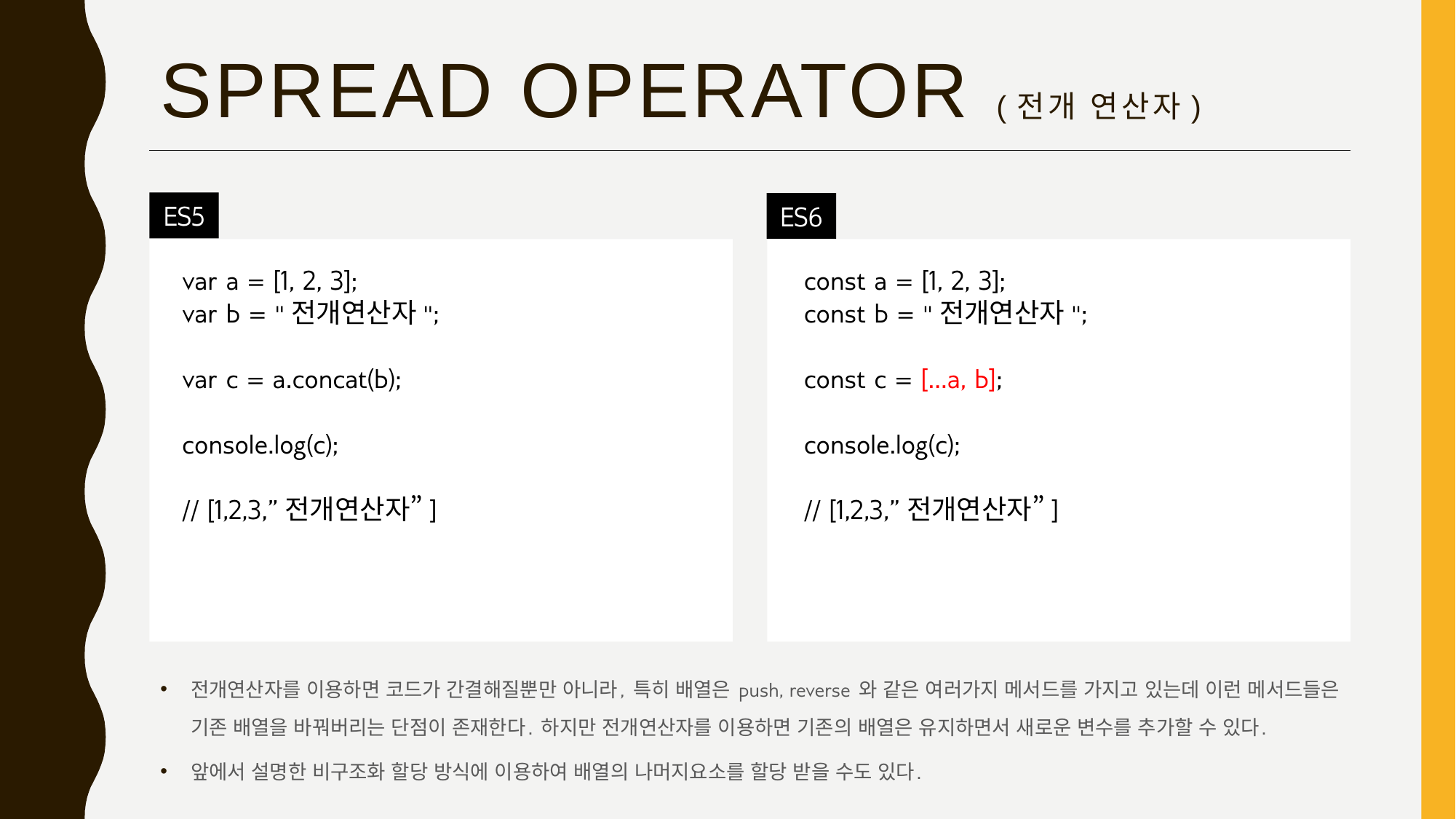

# spread operator (전개 연산자)

ES5
ES6

var a = [1, 2, 3];
var b = "전개연산자";

var c = a.concat(b);

console.log(c);

// [1,2,3,”전개연산자”]
const a = [1, 2, 3];
const b = "전개연산자";

const c = [...a, b];

console.log(c);

// [1,2,3,”전개연산자”]

전개연산자를 이용하면 코드가 간결해질뿐만 아니라, 특히 배열은 push, reverse 와 같은 여러가지 메서드를 가지고 있는데 이런 메서드들은 기존 배열을 바꿔버리는 단점이 존재한다. 하지만 전개연산자를 이용하면 기존의 배열은 유지하면서 새로운 변수를 추가할 수 있다.
앞에서 설명한 비구조화 할당 방식에 이용하여 배열의 나머지요소를 할당 받을 수도 있다.